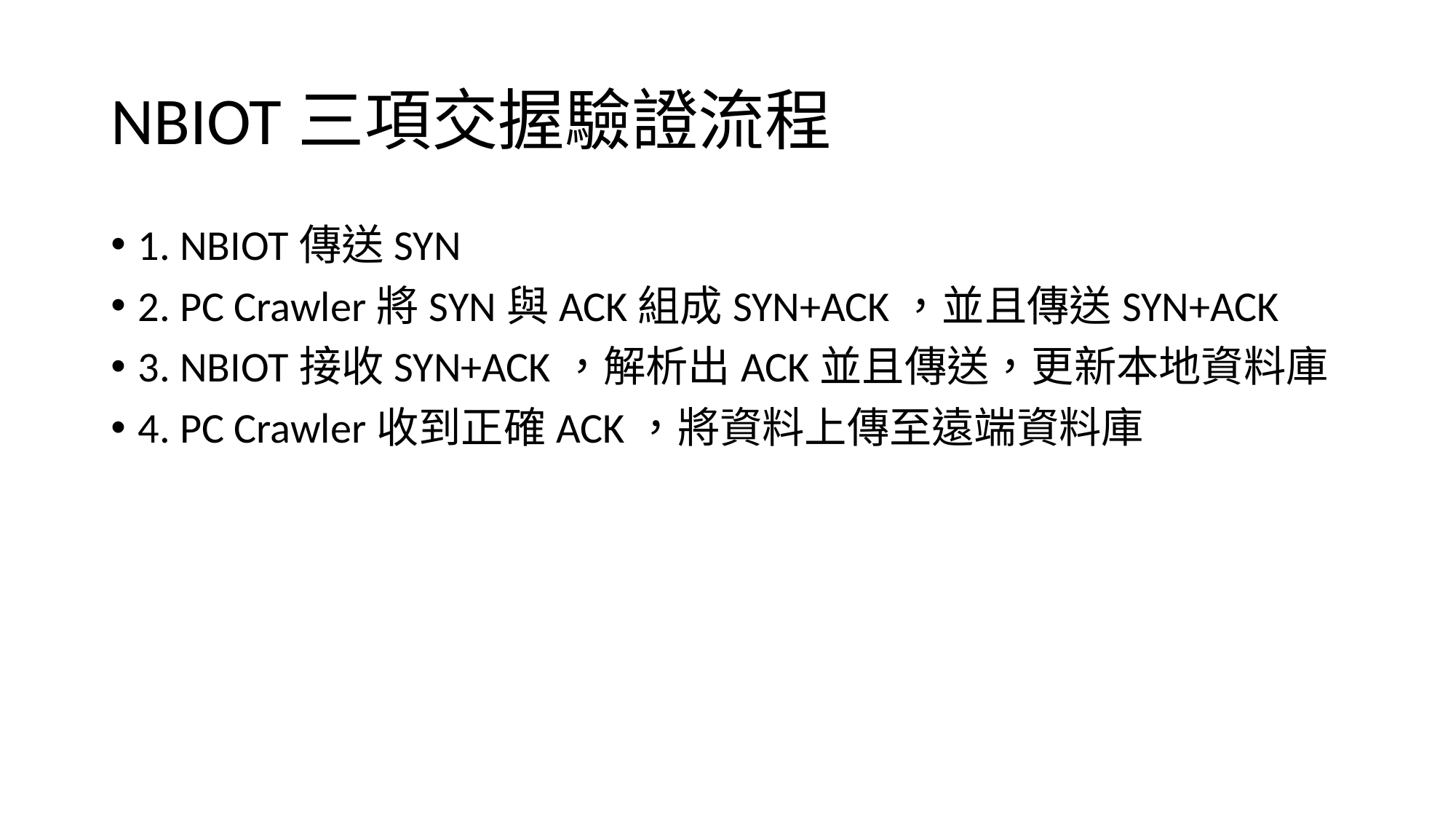

# NBIOT三項交握驗證流程
1. NBIOT傳送SYN
2. PC Crawler將SYN與ACK組成SYN+ACK，並且傳送SYN+ACK
3. NBIOT接收SYN+ACK，解析出ACK並且傳送，更新本地資料庫
4. PC Crawler收到正確ACK，將資料上傳至遠端資料庫